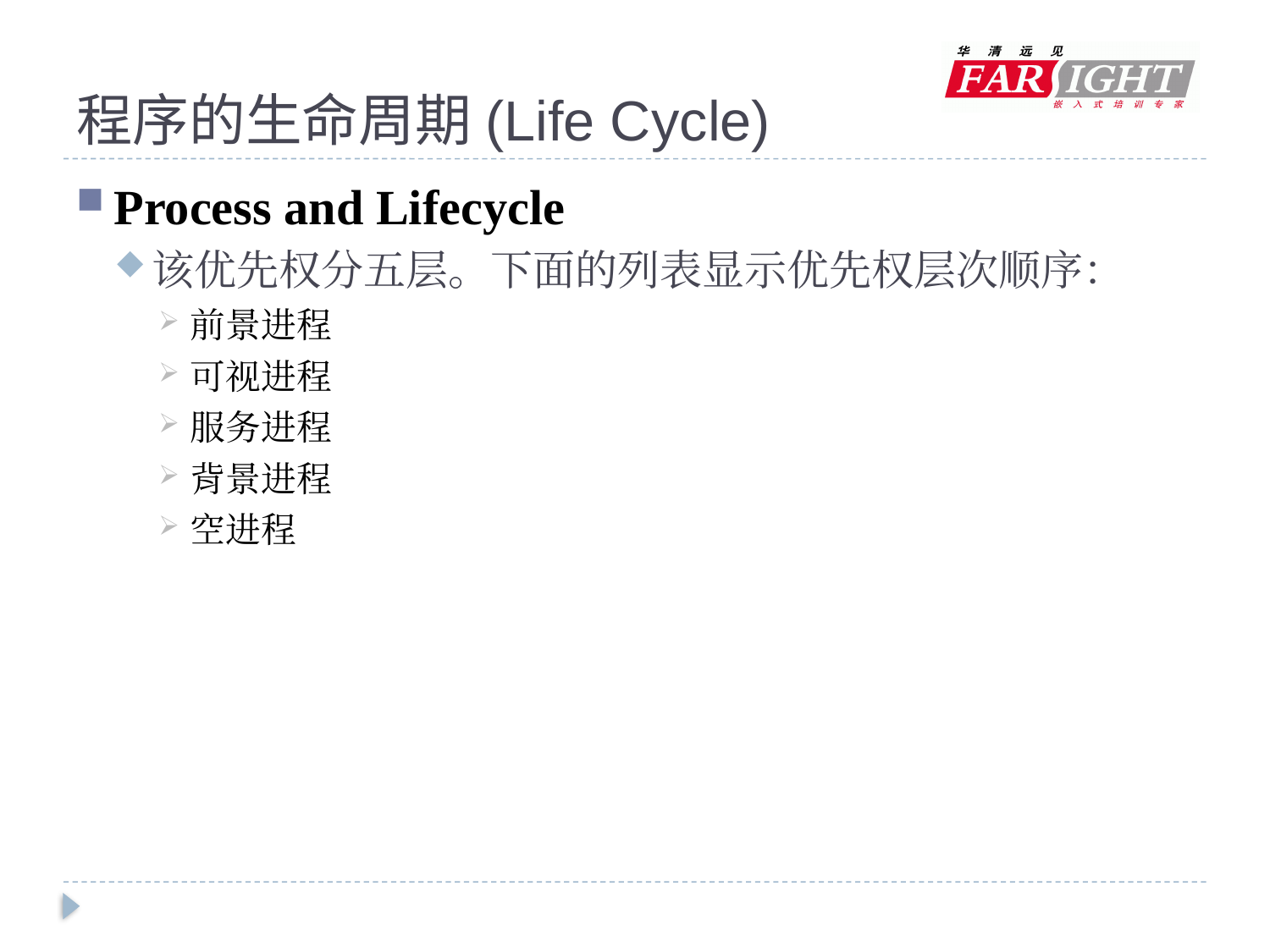

# 程序的生命周期(Life Cycle)
Process and Lifecycle
该优先权分五层。下面的列表显示优先权层次顺序：
前景进程
可视进程
服务进程
背景进程
空进程